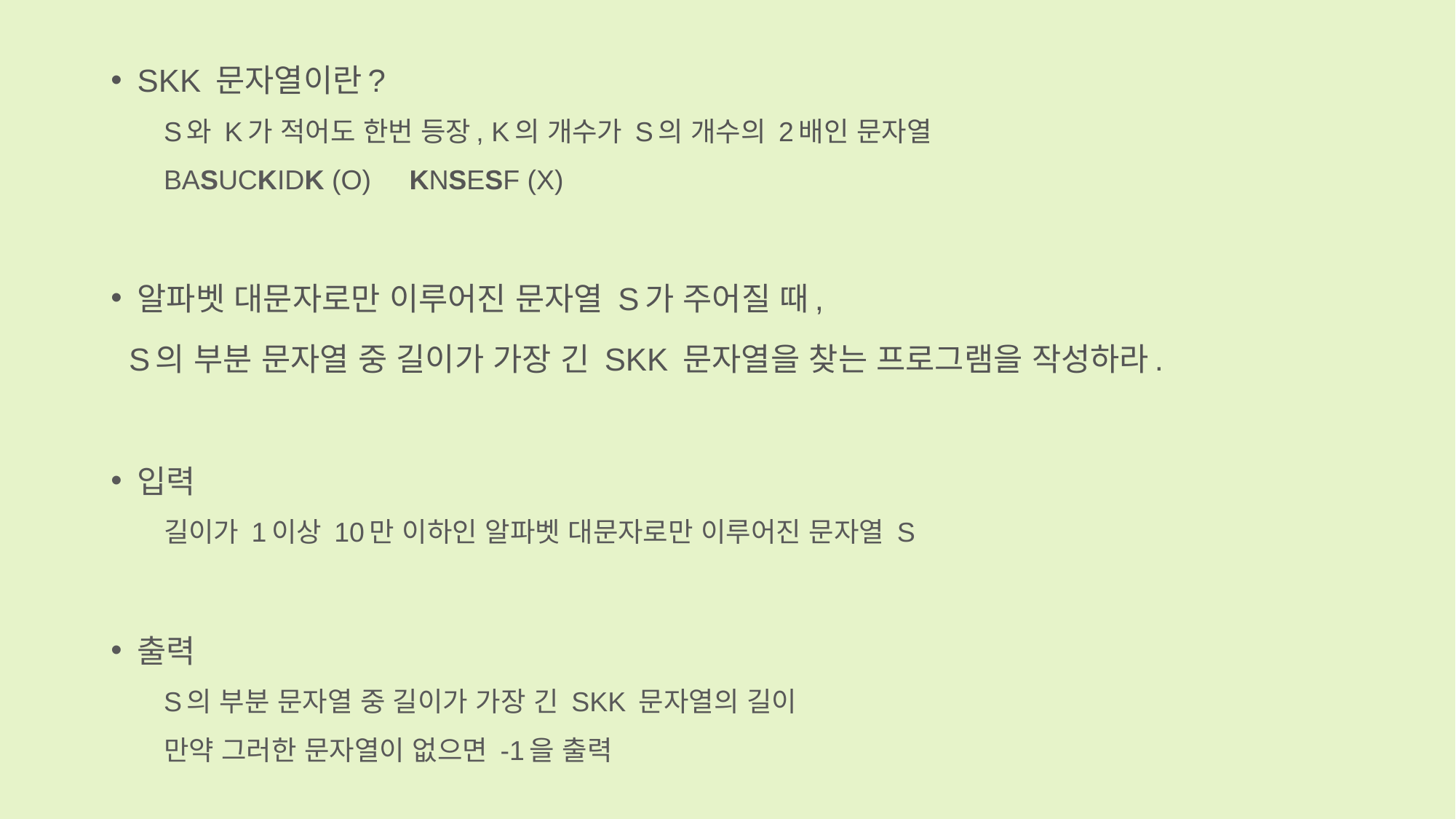

SKK 문자열이란?
S와 K가 적어도 한번 등장, K의 개수가 S의 개수의 2배인 문자열
BASUCKIDK (O)			KNSESF (X)

알파벳 대문자로만 이루어진 문자열 S가 주어질 때,
  S의 부분 문자열 중 길이가 가장 긴 SKK 문자열을 찾는 프로그램을 작성하라.

입력
길이가 1이상 10만 이하인 알파벳 대문자로만 이루어진 문자열 S

출력
S의 부분 문자열 중 길이가 가장 긴 SKK 문자열의 길이
만약 그러한 문자열이 없으면 -1을 출력